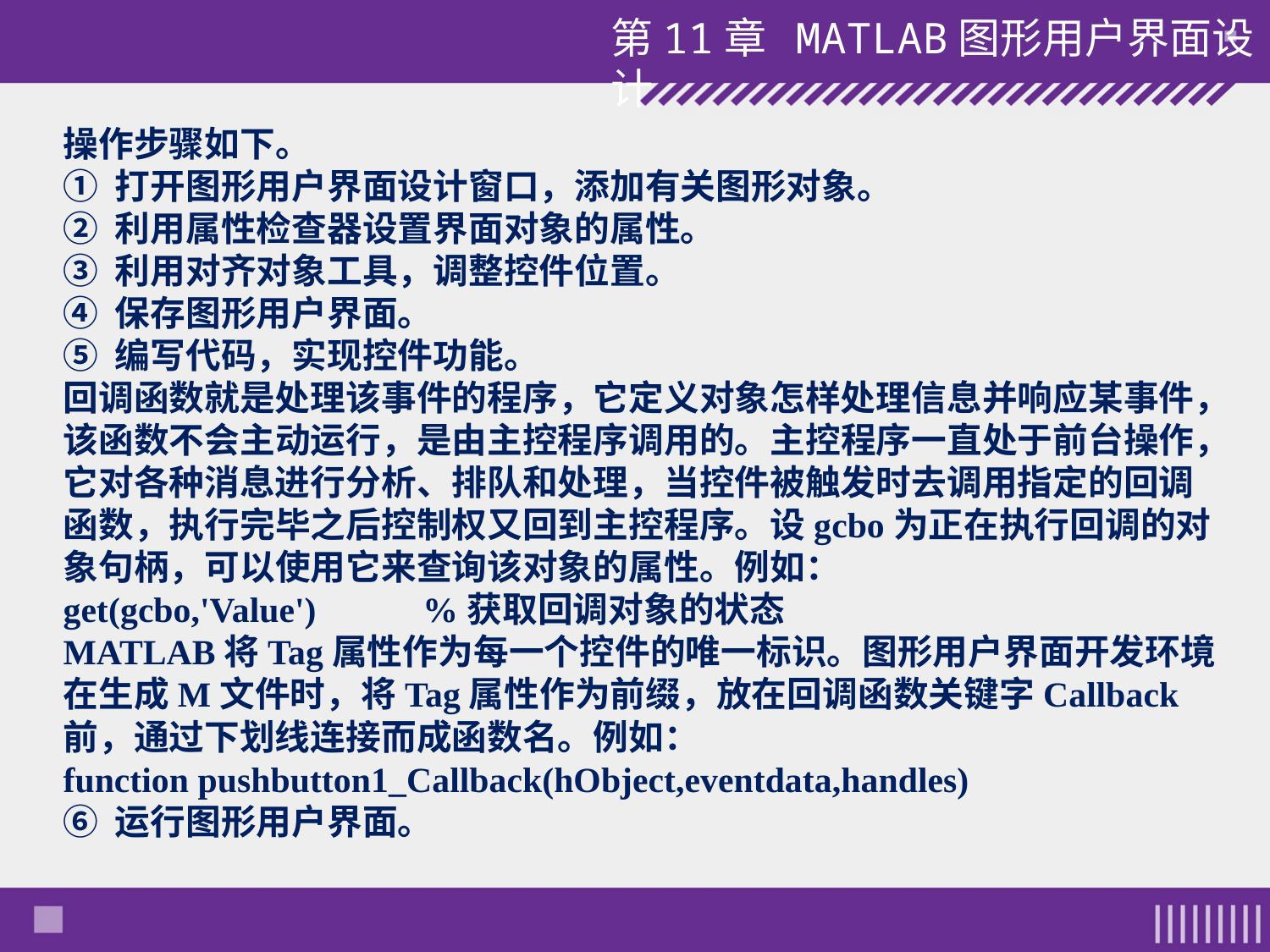

操作步骤如下。
① 打开图形用户界面设计窗口，添加有关图形对象。
② 利用属性检查器设置界面对象的属性。
③ 利用对齐对象工具，调整控件位置。
④ 保存图形用户界面。
⑤ 编写代码，实现控件功能。
回调函数就是处理该事件的程序，它定义对象怎样处理信息并响应某事件，该函数不会主动运行，是由主控程序调用的。主控程序一直处于前台操作，它对各种消息进行分析、排队和处理，当控件被触发时去调用指定的回调函数，执行完毕之后控制权又回到主控程序。设gcbo为正在执行回调的对象句柄，可以使用它来查询该对象的属性。例如：
get(gcbo,'Value')            %获取回调对象的状态
MATLAB将Tag属性作为每一个控件的唯一标识。图形用户界面开发环境在生成M文件时，将Tag属性作为前缀，放在回调函数关键字Callback前，通过下划线连接而成函数名。例如：
function pushbutton1_Callback(hObject,eventdata,handles)
⑥ 运行图形用户界面。